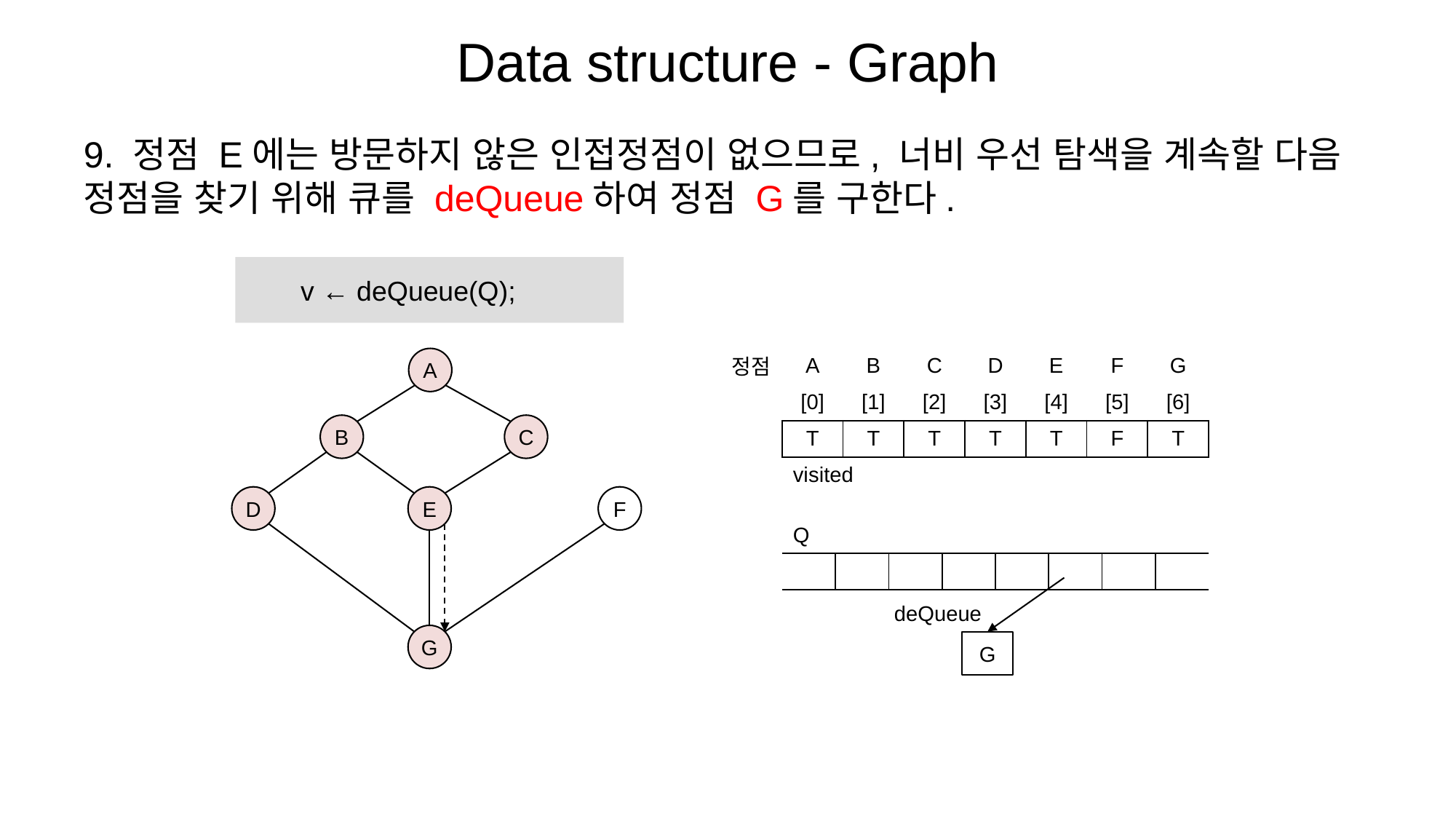

# Data structure - Graph
9. 정점 E에는 방문하지 않은 인접정점이 없으므로, 너비 우선 탐색을 계속할 다음 정점을 찾기 위해 큐를 deQueue하여 정점 G를 구한다.
v ← deQueue(Q);
정점
| A | B | C | D | E | F | G |
| --- | --- | --- | --- | --- | --- | --- |
| [0] | [1] | [2] | [3] | [4] | [5] | [6] |
| T | T | T | T | T | F | T |
| visited |  |  |  |  |  |  |
A
B
C
D
E
F
| Q |  |  |  |  |  |  |  |
| --- | --- | --- | --- | --- | --- | --- | --- |
|  |  |  |  |  |  |  |  |
deQueue
G
G